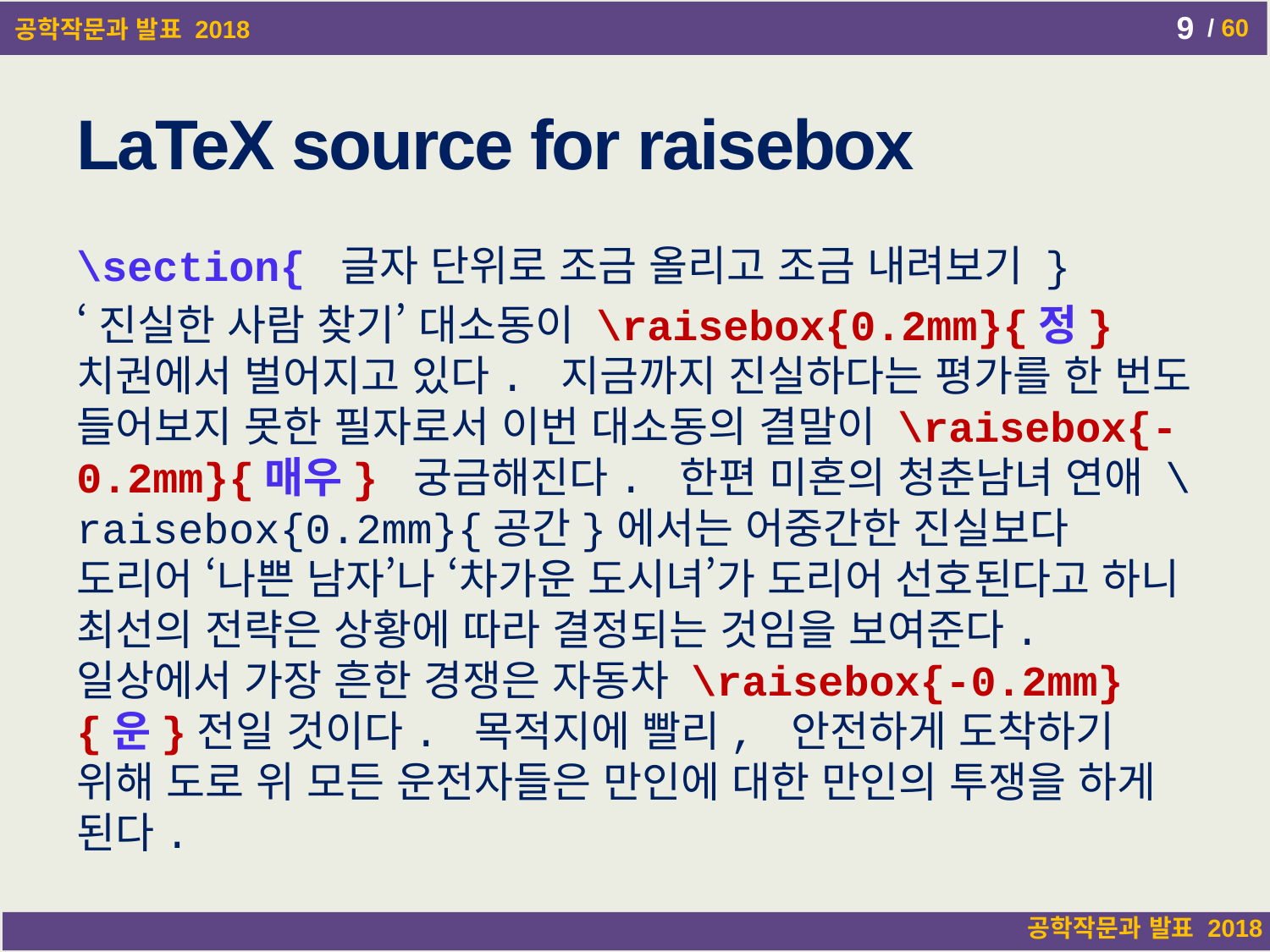

9
# LaTeX source for raisebox
\section{ 글자 단위로 조금 올리고 조금 내려보기 }
‘진실한 사람 찾기’ 대소동이 \raisebox{0.2mm}{정}치권에서 벌어지고 있다. 지금까지 진실하다는 평가를 한 번도 들어보지 못한 필자로서 이번 대소동의 결말이 \raisebox{-0.2mm}{매우} 궁금해진다. 한편 미혼의 청춘남녀 연애 \raisebox{0.2mm}{공간}에서는 어중간한 진실보다 도리어 ‘나쁜 남자’나 ‘차가운 도시녀’가 도리어 선호된다고 하니 최선의 전략은 상황에 따라 결정되는 것임을 보여준다. 일상에서 가장 흔한 경쟁은 자동차 \raisebox{-0.2mm}{운}전일 것이다. 목적지에 빨리, 안전하게 도착하기 위해 도로 위 모든 운전자들은 만인에 대한 만인의 투쟁을 하게 된다.